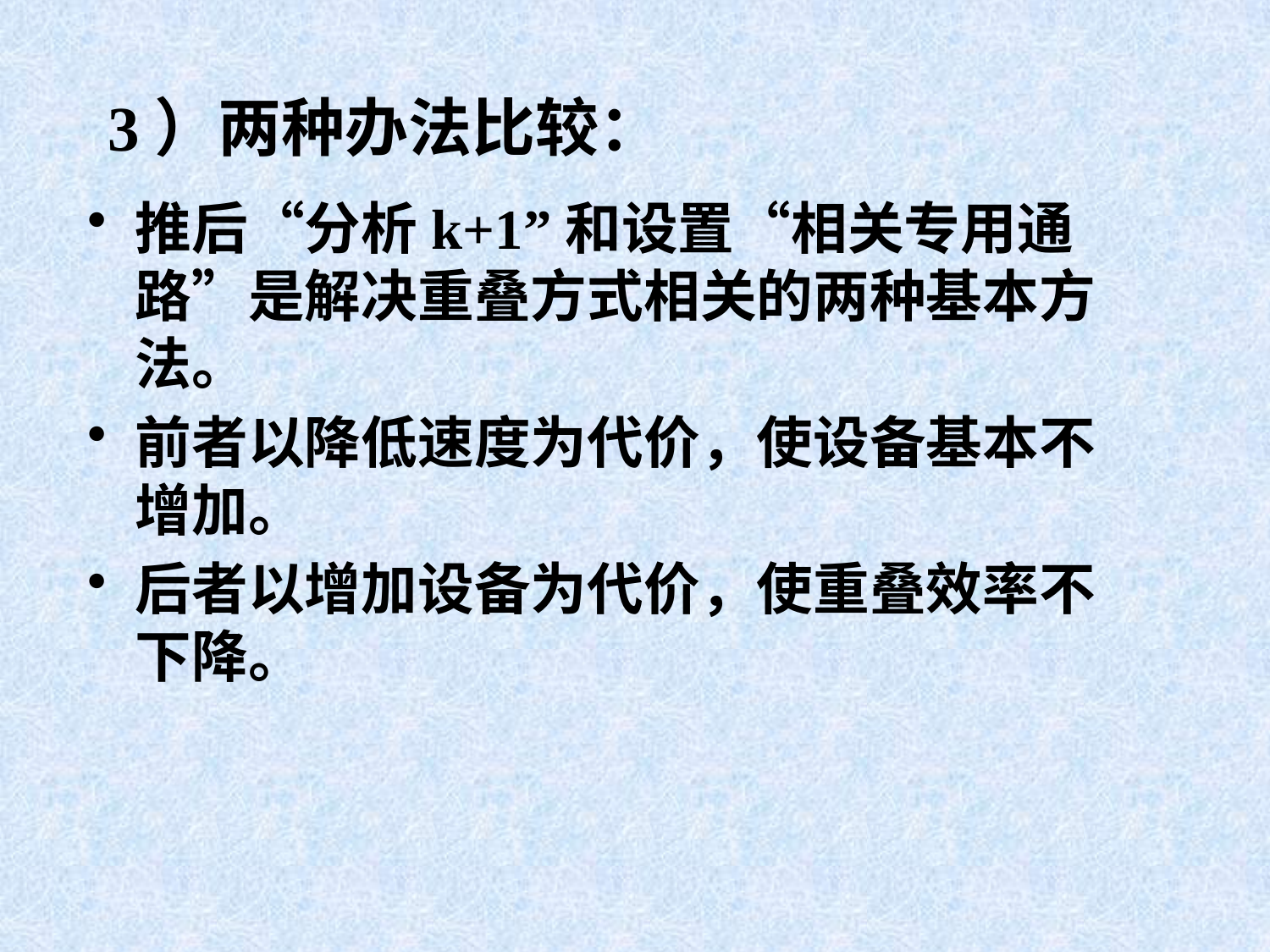

# 3）两种办法比较：
推后“分析k+1”和设置“相关专用通路”是解决重叠方式相关的两种基本方法。
前者以降低速度为代价，使设备基本不增加。
后者以增加设备为代价，使重叠效率不下降。